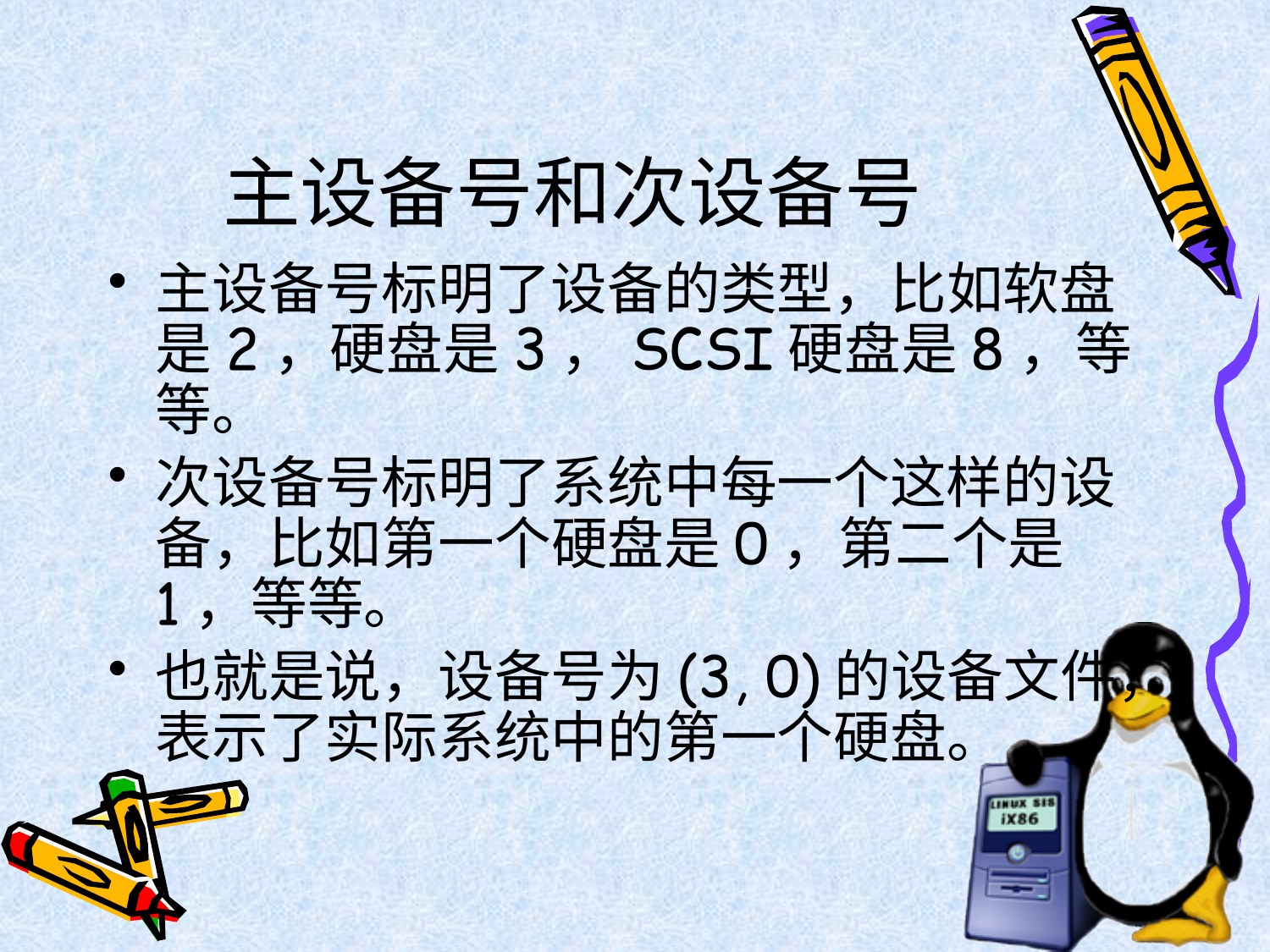

# 主设备号和次设备号
主设备号标明了设备的类型，比如软盘是2，硬盘是3，SCSI硬盘是8，等等。
次设备号标明了系统中每一个这样的设备，比如第一个硬盘是0，第二个是1，等等。
也就是说，设备号为(3, 0)的设备文件，表示了实际系统中的第一个硬盘。